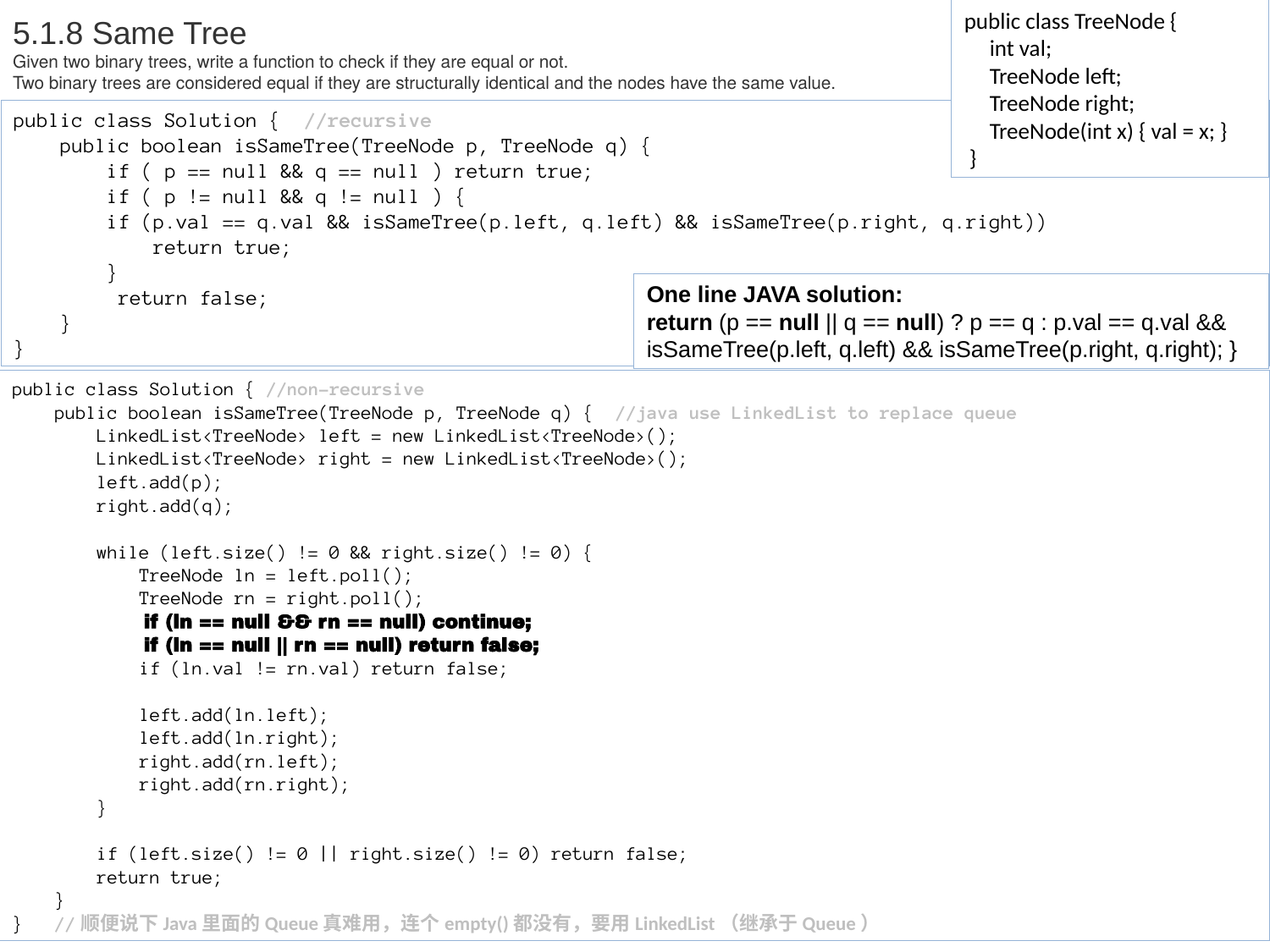

5.1.8 Same Tree
Given two binary trees, write a function to check if they are equal or not.
Two binary trees are considered equal if they are structurally identical and the nodes have the same value.
public class TreeNode {
     int val;
     TreeNode left;
     TreeNode right;
     TreeNode(int x) { val = x; }
 }
public class Solution {  //recursive
    public boolean isSameTree(TreeNode p, TreeNode q) {
        if ( p == null && q == null ) return true;
        if ( p != null && q != null ) {
        if (p.val == q.val && isSameTree(p.left, q.left) && isSameTree(p.right, q.right))
            return true;
        }
         return false;
    }
}
One line JAVA solution:
return (p == null || q == null) ? p == q : p.val == q.val && isSameTree(p.left, q.left) && isSameTree(p.right, q.right); }
public class Solution { //non-recursive
    public boolean isSameTree(TreeNode p, TreeNode q) {  //java use LinkedList to replace queue
        LinkedList<TreeNode> left = new LinkedList<TreeNode>();
        LinkedList<TreeNode> right = new LinkedList<TreeNode>();
        left.add(p);
        right.add(q);

        while (left.size() != 0 && right.size() != 0) {
            TreeNode ln = left.poll();
            TreeNode rn = right.poll();
                    if (ln == null && rn == null) continue;
                    if (ln == null || rn == null) return false;
            if (ln.val != rn.val) return false;

            left.add(ln.left);
            left.add(ln.right);
            right.add(rn.left);
            right.add(rn.right);
        }

        if (left.size() != 0 || right.size() != 0) return false;
        return true;
    }
}   //顺便说下Java里面的Queue真难用，连个empty()都没有，要用LinkedList（继承于Queue）